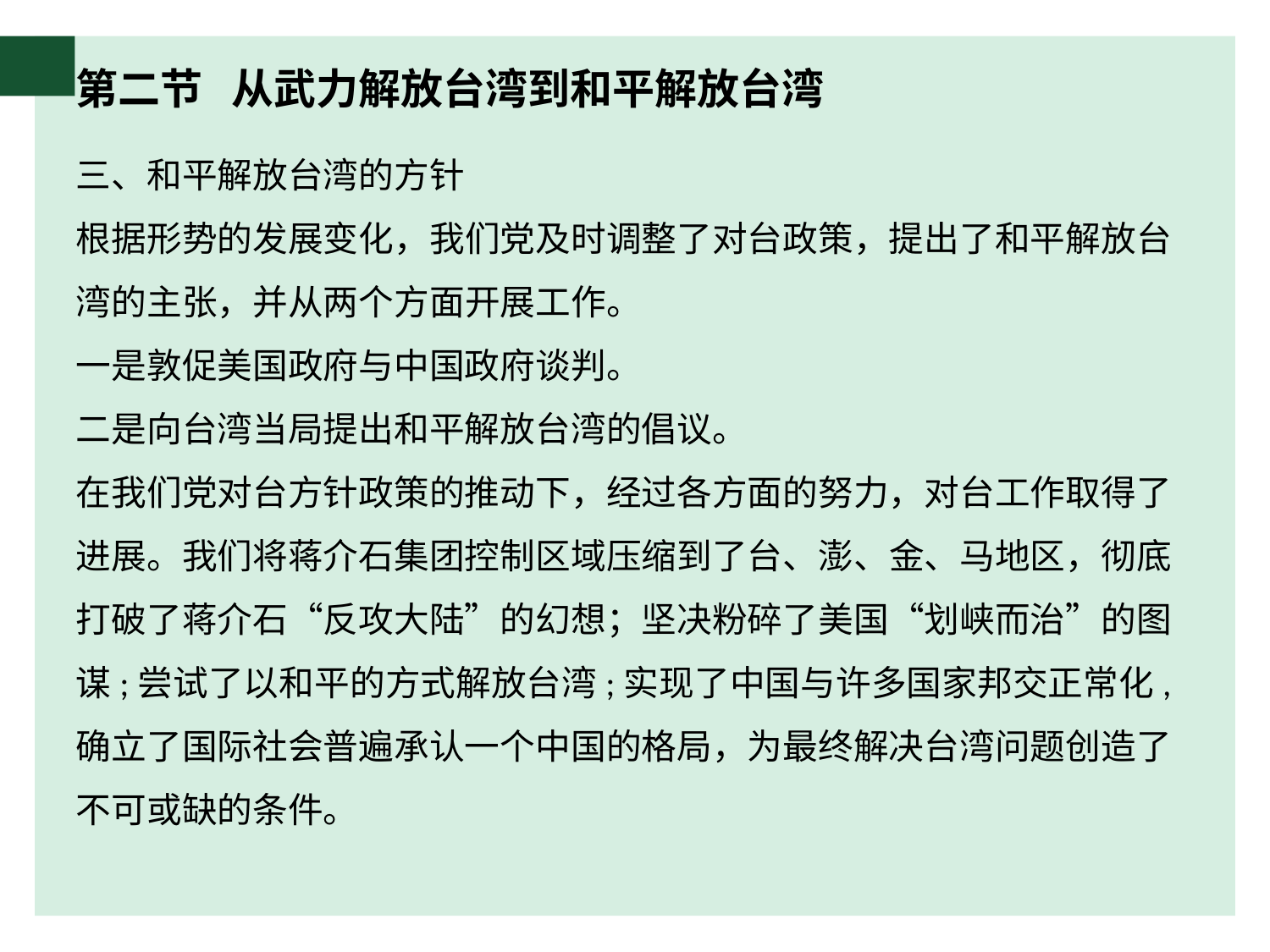

# 第二节   从武力解放台湾到和平解放台湾
三、和平解放台湾的方针
根据形势的发展变化，我们党及时调整了对台政策，提出了和平解放台湾的主张，并从两个方面开展工作。
一是敦促美国政府与中国政府谈判。
二是向台湾当局提出和平解放台湾的倡议。
在我们党对台方针政策的推动下，经过各方面的努力，对台工作取得了进展。我们将蒋介石集团控制区域压缩到了台、澎、金、马地区，彻底打破了蒋介石“反攻大陆”的幻想；坚决粉碎了美国“划峡而治”的图谋;尝试了以和平的方式解放台湾;实现了中国与许多国家邦交正常化,确立了国际社会普遍承认一个中国的格局，为最终解决台湾问题创造了不可或缺的条件。